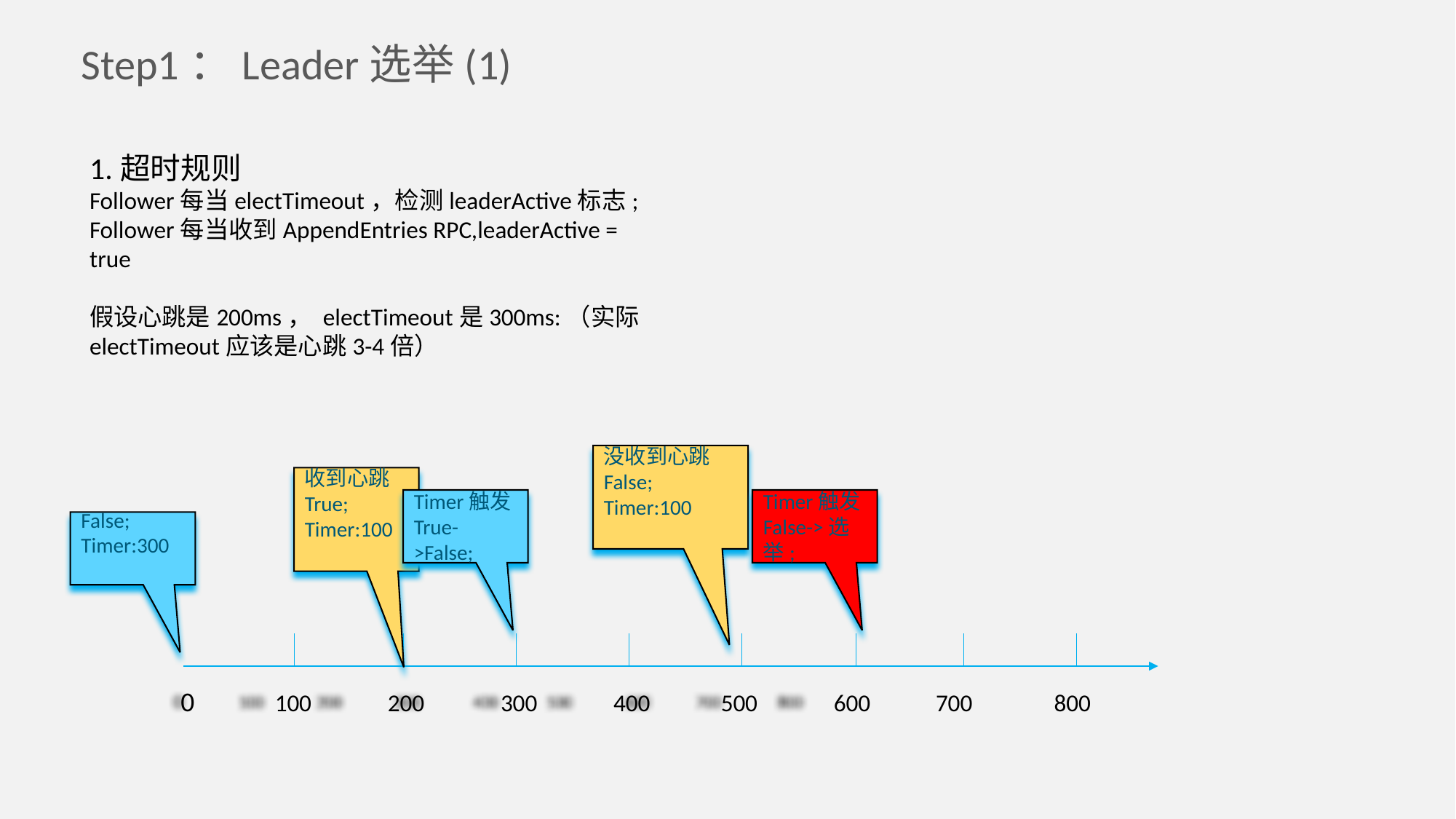

# Step1：Leader选举(1)
1.超时规则
Follower每当electTimeout，检测leaderActive标志;
Follower每当收到AppendEntries RPC,leaderActive = true

假设心跳是200ms， electTimeout是300ms:（实际electTimeout应该是心跳3-4倍）

没收到心跳
False;
Timer:100

收到心跳
True;
Timer:100

Timer触发
True->False;
Timer触发
False->选举;
False;
Timer:300

  0             100              200              300              400             500              600            700               800